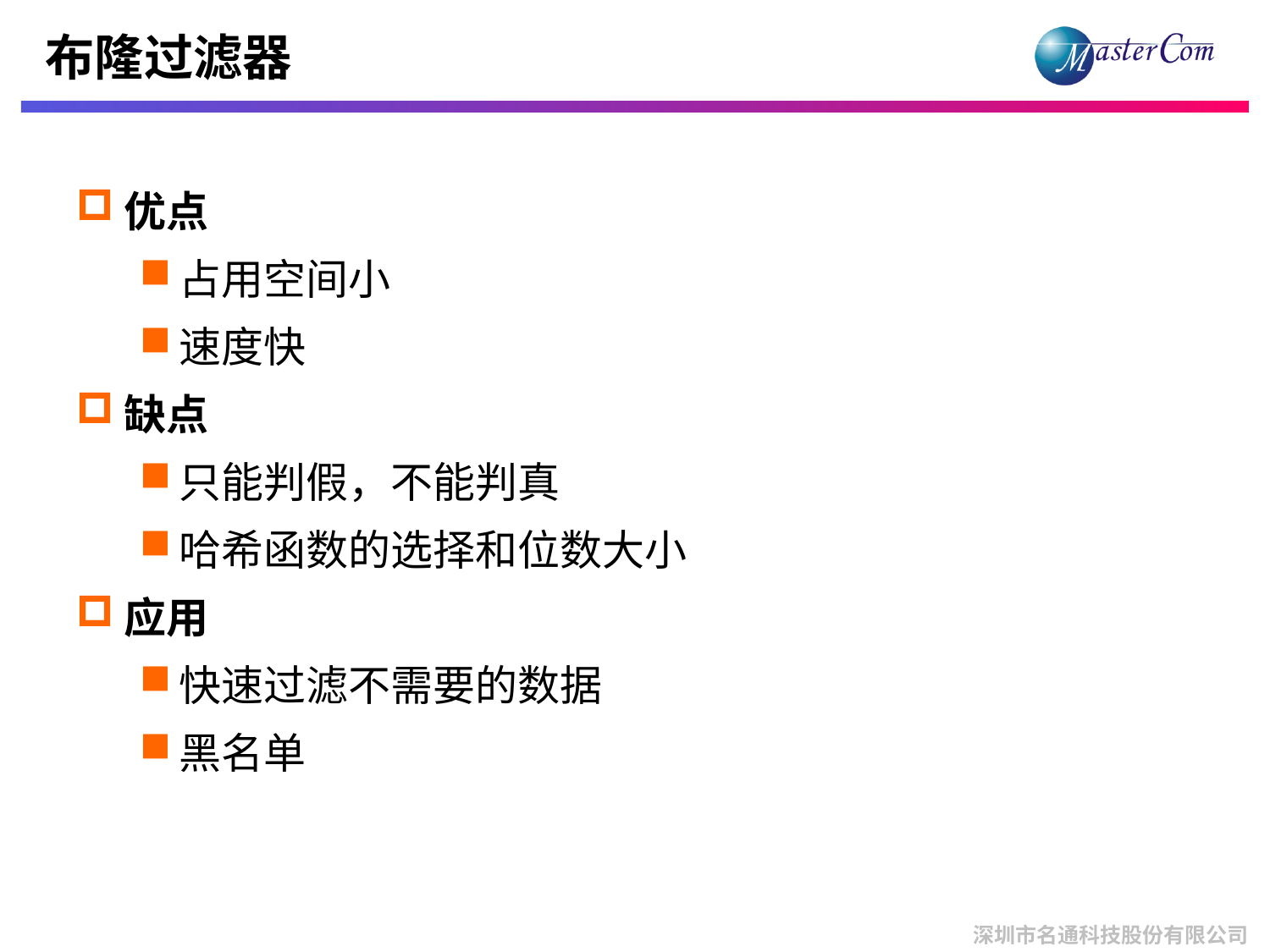

# 布隆过滤器
优点
占用空间小
速度快
缺点
只能判假，不能判真
哈希函数的选择和位数大小
应用
快速过滤不需要的数据
黑名单